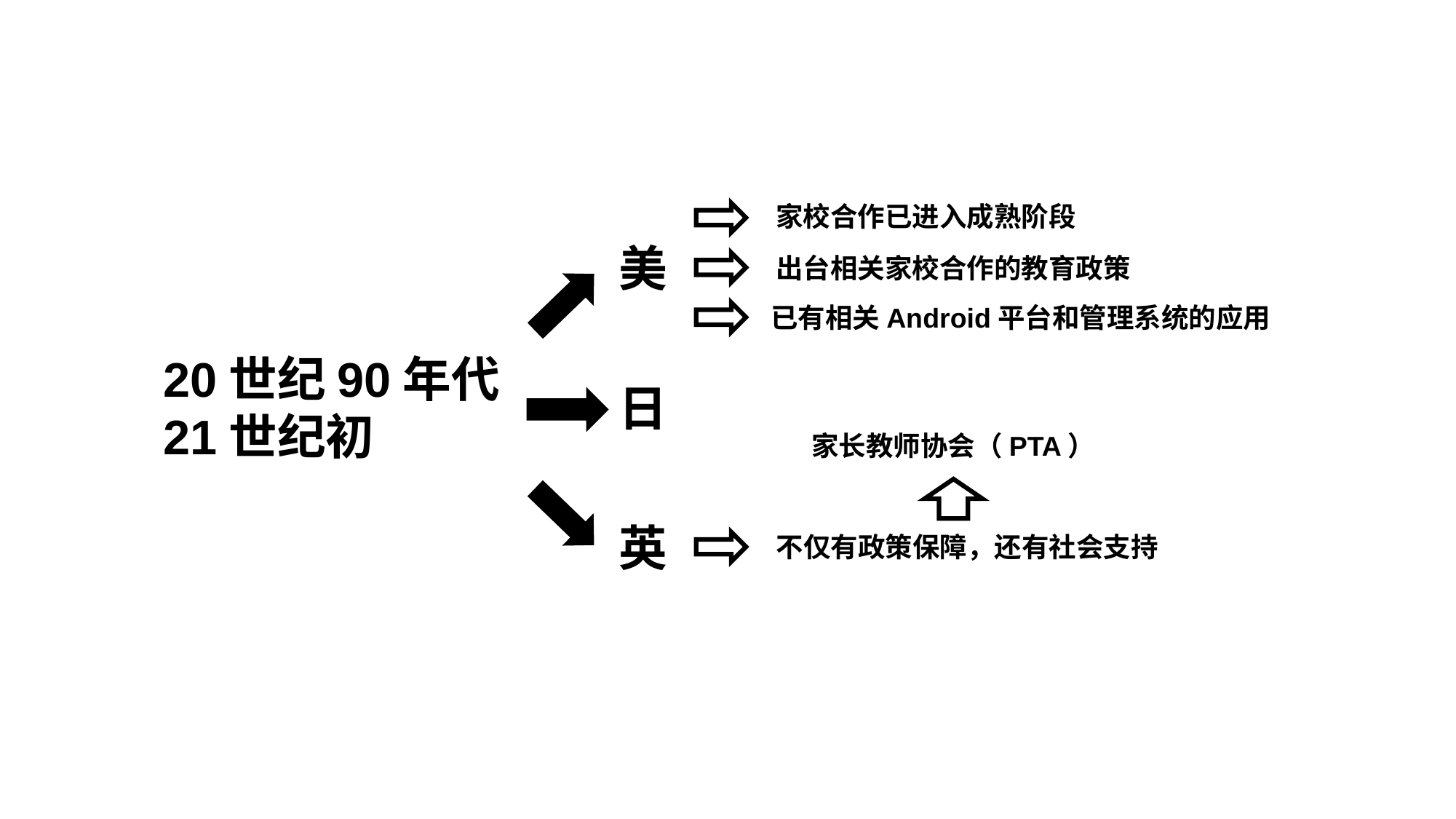

家校合作已进入成熟阶段

美
出台相关家校合作的教育政策

已有相关Android平台和管理系统的应用

20世纪90年代
21世纪初
日

家长教师协会（PTA）

英
不仅有政策保障，还有社会支持